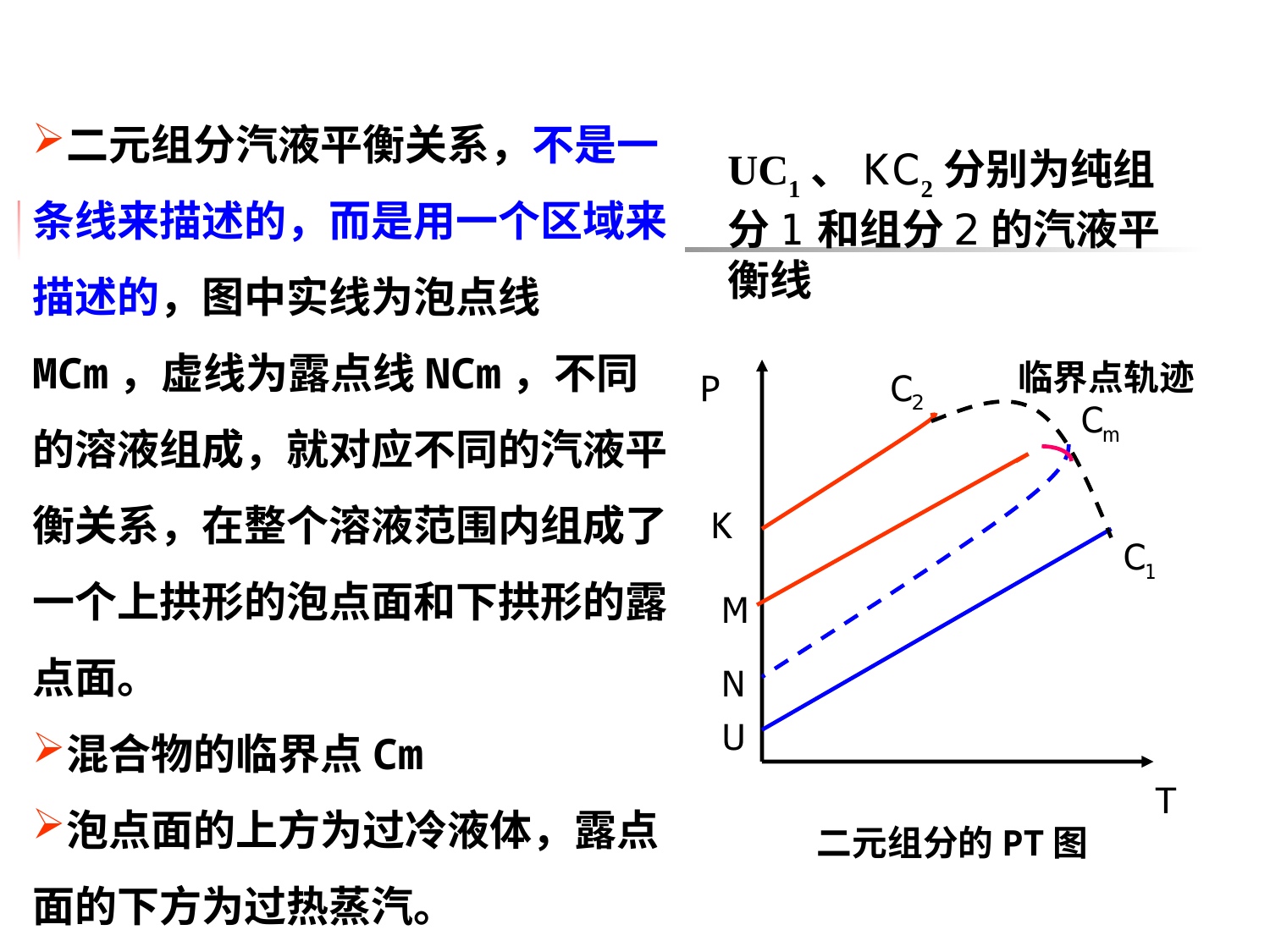

二元组分汽液平衡关系，不是一条线来描述的，而是用一个区域来描述的，图中实线为泡点线MCm，虚线为露点线NCm，不同的溶液组成，就对应不同的汽液平衡关系，在整个溶液范围内组成了一个上拱形的泡点面和下拱形的露点面。
混合物的临界点Cm
泡点面的上方为过冷液体，露点面的下方为过热蒸汽。
UC1、KC2分别为纯组分1和组分2的汽液平衡线
临界点轨迹
P

C2

Cm

K

C1
M
N
U

T
二元组分的PT图
13